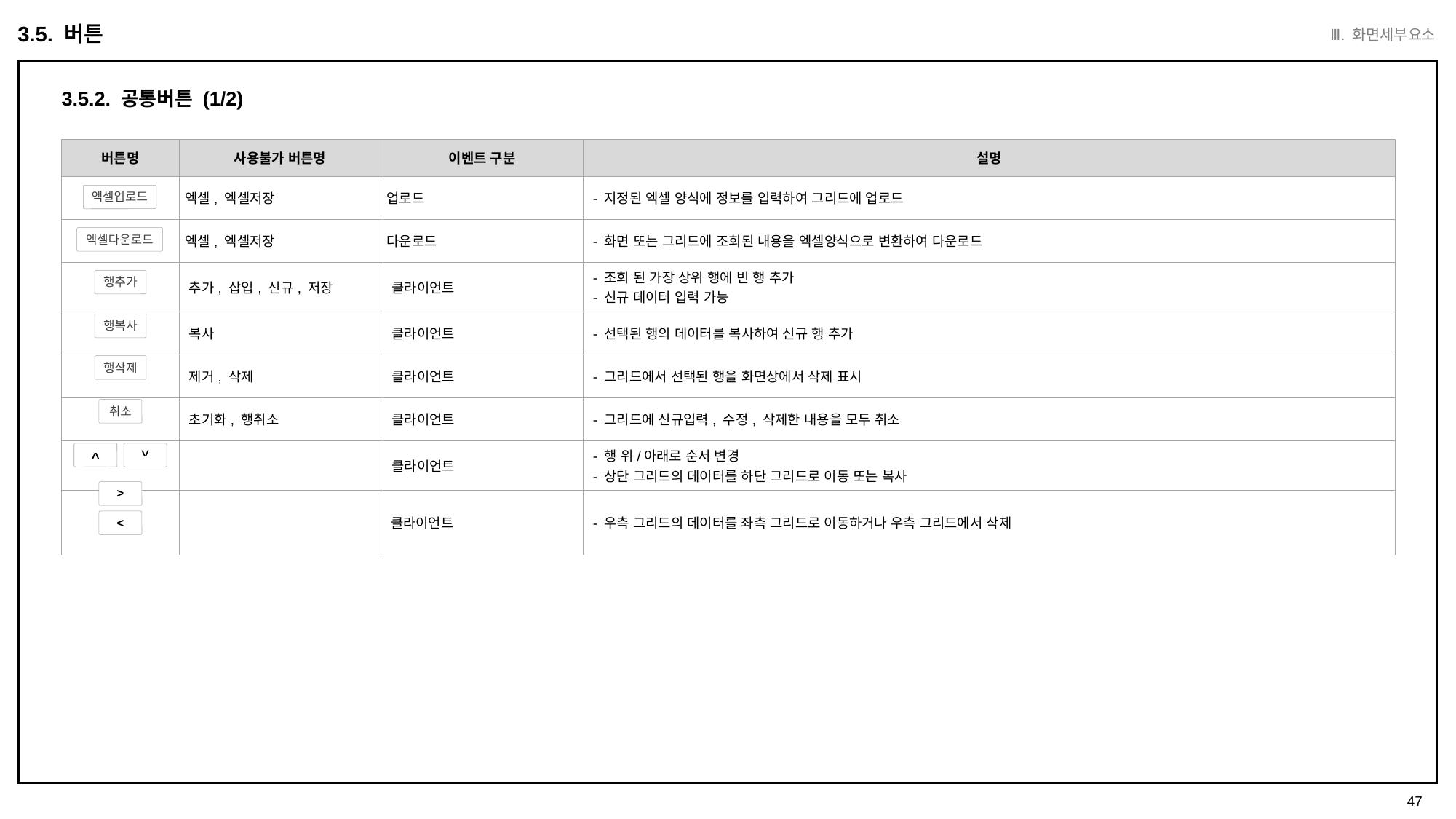

Ⅲ. 화면세부요소
3.5. 버튼
3.5.2. 공통버튼 (1/2)
| 버튼명 | 사용불가 버튼명 | 이벤트 구분 | 설명 |
| --- | --- | --- | --- |
|  | 엑셀, 엑셀저장 | 업로드 | - 지정된 엑셀 양식에 정보를 입력하여 그리드에 업로드 |
|  | 엑셀, 엑셀저장 | 다운로드 | - 화면 또는 그리드에 조회된 내용을 엑셀양식으로 변환하여 다운로드 |
|  | 추가, 삽입, 신규, 저장 | 클라이언트 | - 조회 된 가장 상위 행에 빈 행 추가 - 신규 데이터 입력 가능 |
|  | 복사 | 클라이언트 | - 선택된 행의 데이터를 복사하여 신규 행 추가 |
|  | 제거, 삭제 | 클라이언트 | - 그리드에서 선택된 행을 화면상에서 삭제 표시 |
|  | 초기화, 행취소 | 클라이언트 | - 그리드에 신규입력, 수정, 삭제한 내용을 모두 취소 |
|  |  | 클라이언트 | - 행 위/아래로 순서 변경 - 상단 그리드의 데이터를 하단 그리드로 이동 또는 복사 |
|  |  | 클라이언트 | - 우측 그리드의 데이터를 좌측 그리드로 이동하거나 우측 그리드에서 삭제 |
엑셀업로드
엑셀다운로드
행추가
행복사
행삭제
취소
^
^
>
<